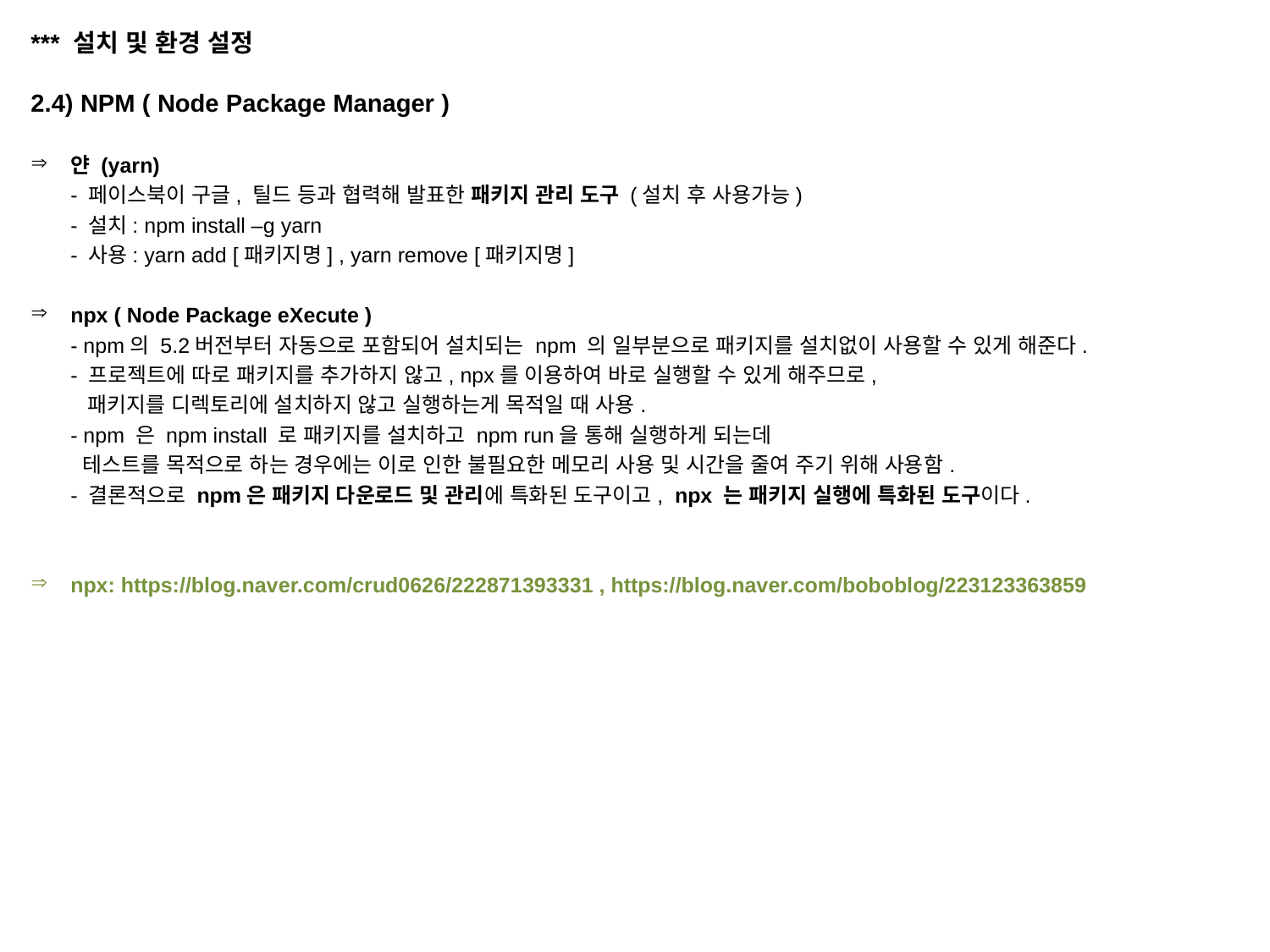

*** 설치 및 환경 설정

2.4) NPM ( Node Package Manager )
얀 (yarn)
- 페이스북이 구글, 틸드 등과 협력해 발표한 패키지 관리 도구 (설치 후 사용가능)
- 설치: npm install –g yarn
- 사용: yarn add [패키지명] , yarn remove [패키지명]

npx ( Node Package eXecute )
- npm의 5.2버전부터 자동으로 포함되어 설치되는 npm 의 일부분으로 패키지를 설치없이 사용할 수 있게 해준다.
- 프로젝트에 따로 패키지를 추가하지 않고, npx를 이용하여 바로 실행할 수 있게 해주므로,
  패키지를 디렉토리에 설치하지 않고 실행하는게 목적일 때 사용.
- npm 은 npm install 로 패키지를 설치하고 npm run을 통해 실행하게 되는데
  테스트를 목적으로 하는 경우에는 이로 인한 불필요한 메모리 사용 및 시간을 줄여 주기 위해 사용함.
- 결론적으로 npm은 패키지 다운로드 및 관리에 특화된 도구이고,  npx 는 패키지 실행에 특화된 도구이다.

npx: https://blog.naver.com/crud0626/222871393331 , https://blog.naver.com/boboblog/223123363859